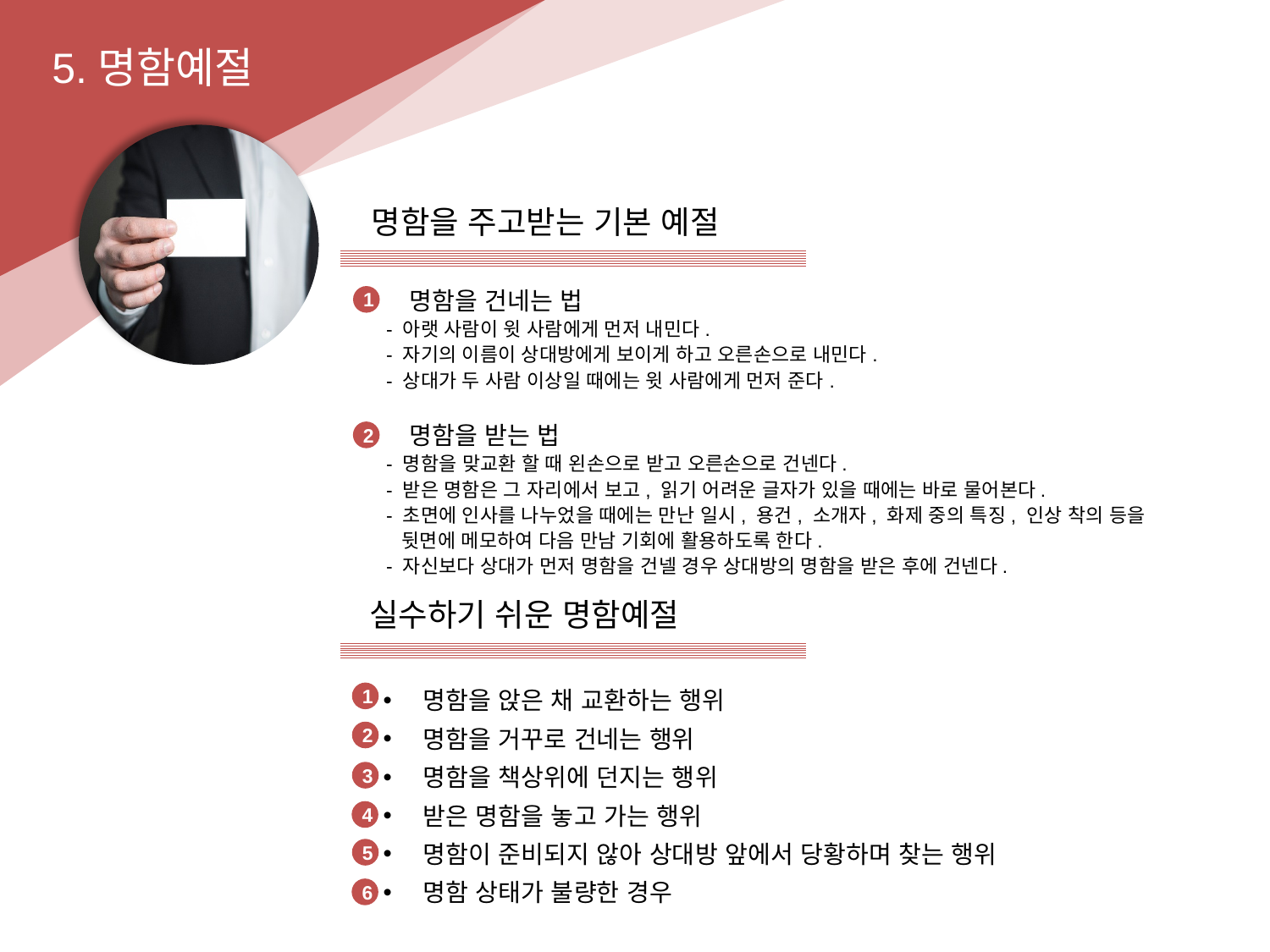

5.명함예절

명함을 주고받는 기본 예절

명함을 건네는 법
   - 아랫 사람이 윗 사람에게 먼저 내민다.
   - 자기의 이름이 상대방에게 보이게 하고 오른손으로 내민다.
   - 상대가 두 사람 이상일 때에는 윗 사람에게 먼저 준다.

명함을 받는 법
   - 명함을 맞교환 할 때 왼손으로 받고 오른손으로 건넨다.
   - 받은 명함은 그 자리에서 보고, 읽기 어려운 글자가 있을 때에는 바로 물어본다.
   - 초면에 인사를 나누었을 때에는 만난 일시, 용건, 소개자, 화제 중의 특징, 인상 착의 등을
     뒷면에 메모하여 다음 만남 기회에 활용하도록 한다.
   - 자신보다 상대가 먼저 명함을 건넬 경우 상대방의 명함을 받은 후에 건넨다.

1
2
실수하기 쉬운 명함예절

명함을 앉은 채 교환하는 행위
명함을 거꾸로 건네는 행위
명함을 책상위에 던지는 행위
받은 명함을 놓고 가는 행위
명함이 준비되지 않아 상대방 앞에서 당황하며 찾는 행위
명함 상태가 불량한 경우
1
2
3
4
5
6